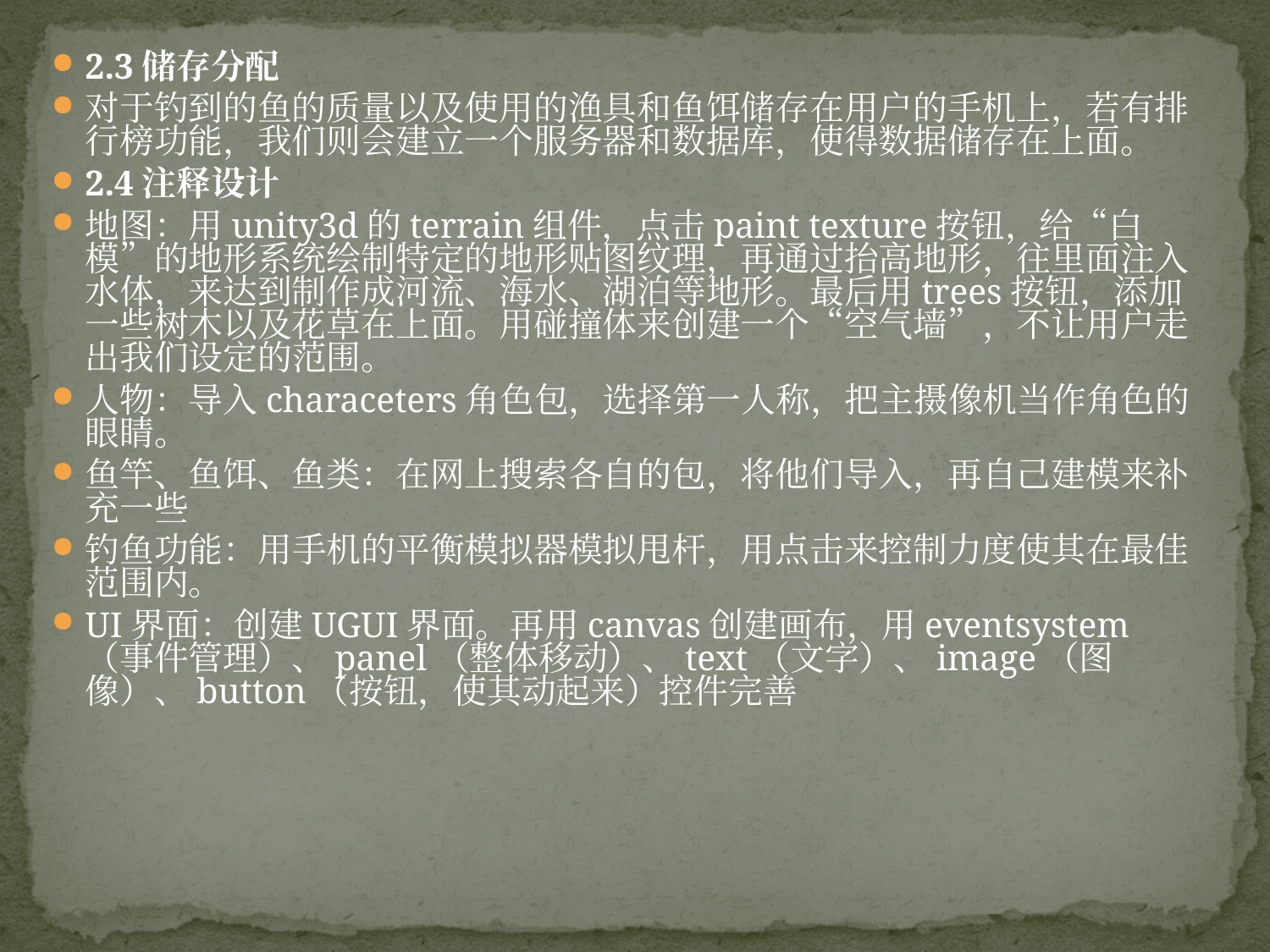

2.3储存分配
对于钓到的鱼的质量以及使用的渔具和鱼饵储存在用户的手机上，若有排行榜功能，我们则会建立一个服务器和数据库，使得数据储存在上面。
2.4注释设计
地图：用unity3d的terrain组件，点击paint texture按钮，给“白模”的地形系统绘制特定的地形贴图纹理，再通过抬高地形，往里面注入水体，来达到制作成河流、海水、湖泊等地形。最后用trees按钮，添加一些树木以及花草在上面。用碰撞体来创建一个“空气墙”，不让用户走出我们设定的范围。
人物：导入characeters角色包，选择第一人称，把主摄像机当作角色的眼睛。
鱼竿、鱼饵、鱼类：在网上搜索各自的包，将他们导入，再自己建模来补充一些
钓鱼功能：用手机的平衡模拟器模拟甩杆，用点击来控制力度使其在最佳范围内。
UI界面：创建UGUI界面。再用canvas创建画布，用eventsystem（事件管理）、panel（整体移动）、text（文字）、image（图像）、button（按钮，使其动起来）控件完善